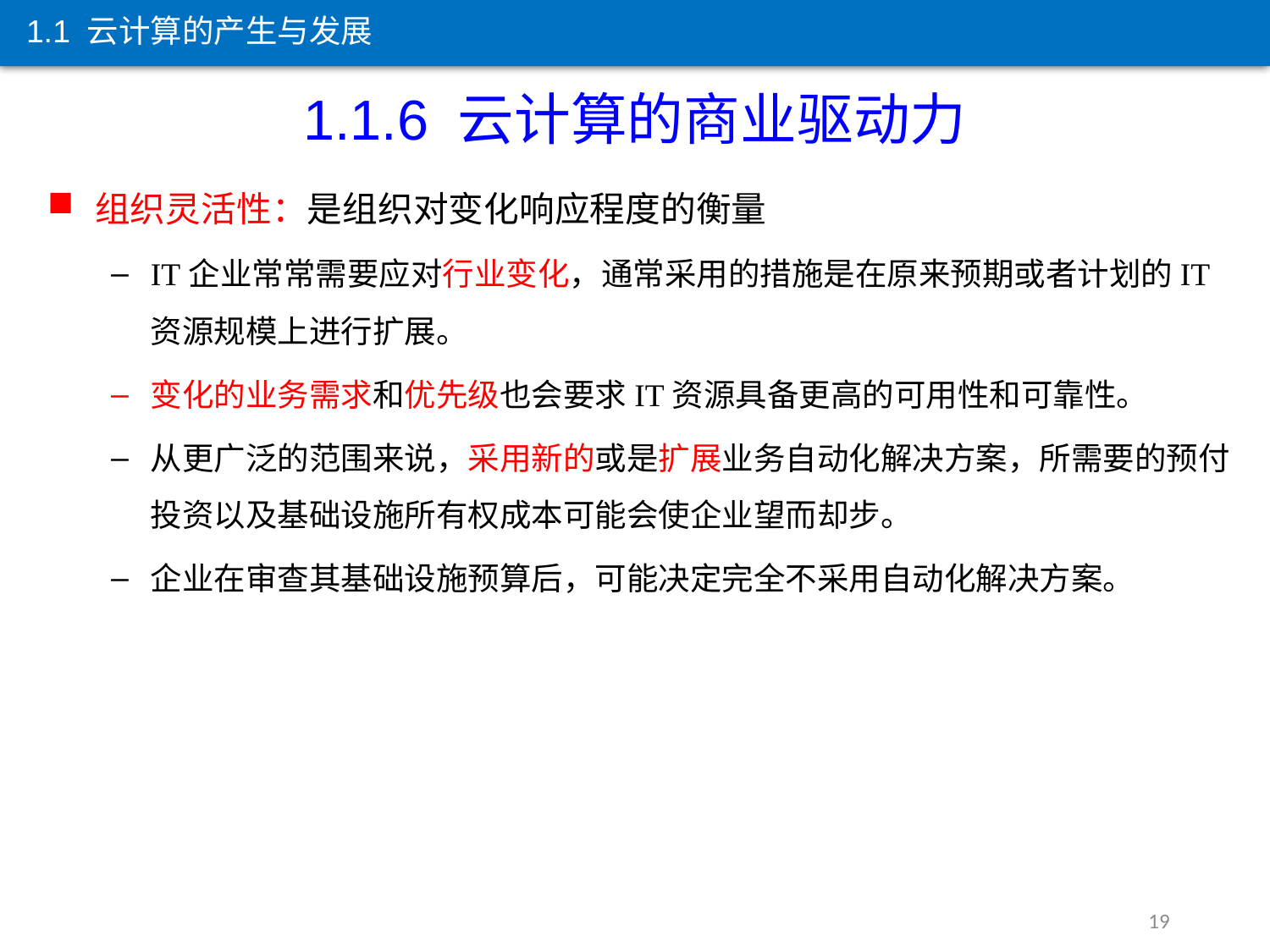

1.1 云计算的产生与发展
1.1.6 云计算的商业驱动力
组织灵活性：是组织对变化响应程度的衡量
IT企业常常需要应对行业变化，通常采用的措施是在原来预期或者计划的IT资源规模上进行扩展。
变化的业务需求和优先级也会要求IT资源具备更高的可用性和可靠性。
从更广泛的范围来说，采用新的或是扩展业务自动化解决方案，所需要的预付投资以及基础设施所有权成本可能会使企业望而却步。
企业在审查其基础设施预算后，可能决定完全不采用自动化解决方案。
19